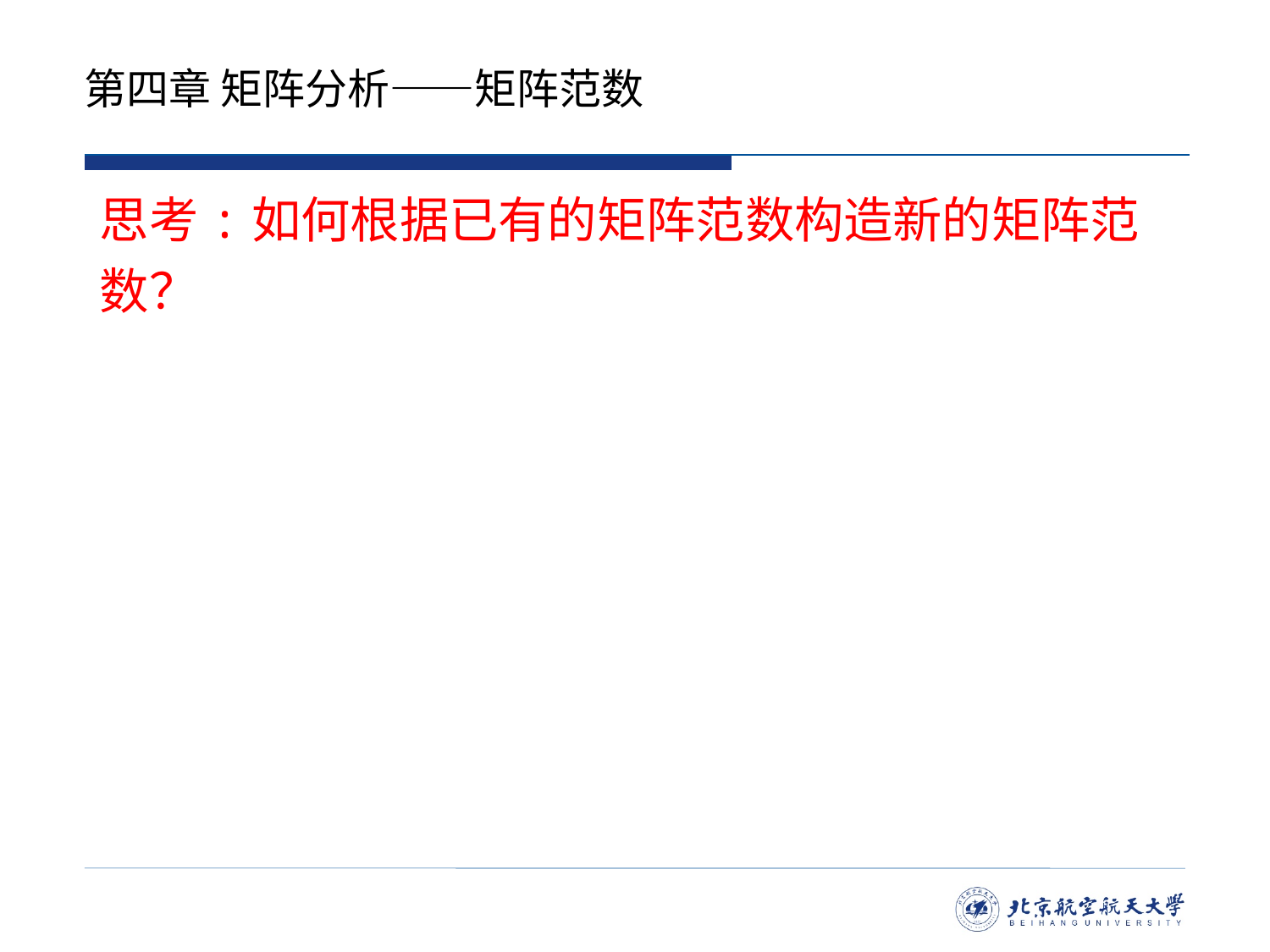

# 第四章 矩阵分析——矩阵范数
思考:如何根据已有的矩阵范数构造新的矩阵范数？